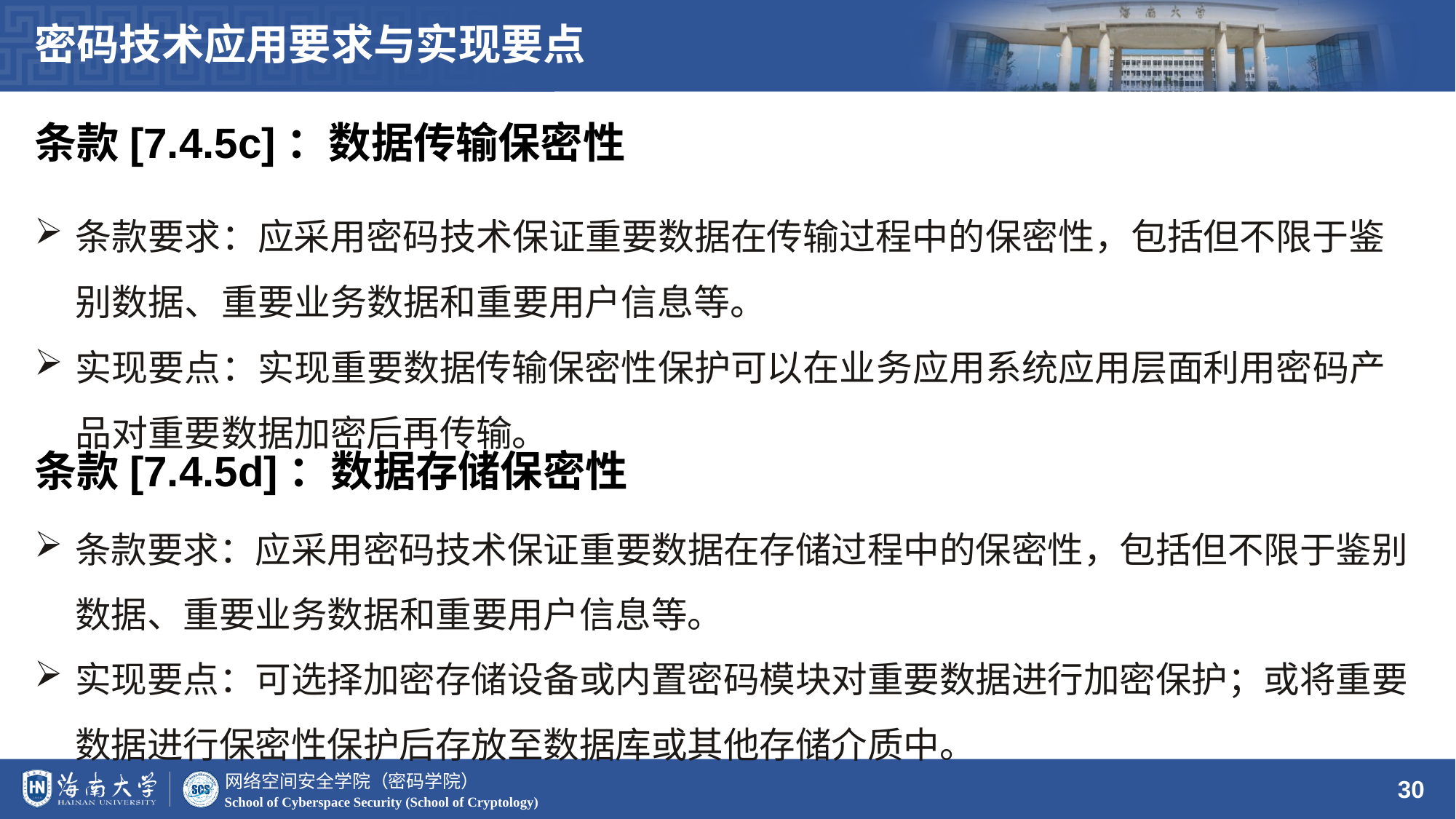

密码技术应用要求与实现要点
条款[7.4.5c]：数据传输保密性
条款要求：应采用密码技术保证重要数据在传输过程中的保密性，包括但不限于鉴别数据、重要业务数据和重要用户信息等。
实现要点：实现重要数据传输保密性保护可以在业务应用系统应用层面利用密码产品对重要数据加密后再传输。
条款[7.4.5d]：数据存储保密性
条款要求：应采用密码技术保证重要数据在存储过程中的保密性，包括但不限于鉴别数据、重要业务数据和重要用户信息等。
实现要点：可选择加密存储设备或内置密码模块对重要数据进行加密保护；或将重要数据进行保密性保护后存放至数据库或其他存储介质中。
30